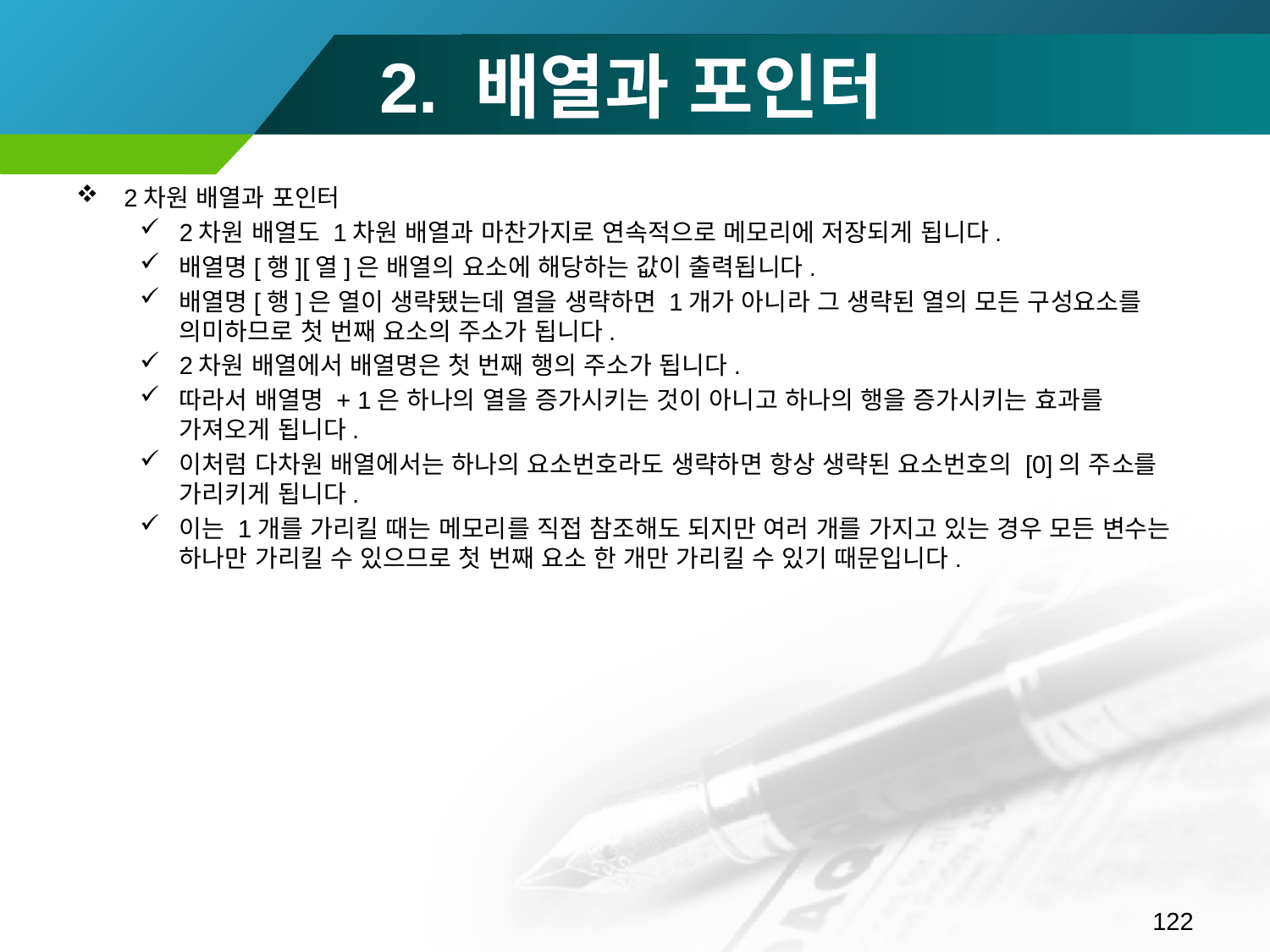

# 2. 배열과 포인터
2차원 배열과 포인터
2차원 배열도 1차원 배열과 마찬가지로 연속적으로 메모리에 저장되게 됩니다.
배열명[행][열]은 배열의 요소에 해당하는 값이 출력됩니다.
배열명[행]은 열이 생략됐는데 열을 생략하면 1개가 아니라 그 생략된 열의 모든 구성요소를 의미하므로 첫 번째 요소의 주소가 됩니다.
2차원 배열에서 배열명은 첫 번째 행의 주소가 됩니다.
따라서 배열명 + 1은 하나의 열을 증가시키는 것이 아니고 하나의 행을 증가시키는 효과를 가져오게 됩니다.
이처럼 다차원 배열에서는 하나의 요소번호라도 생략하면 항상 생략된 요소번호의 [0]의 주소를 가리키게 됩니다.
이는 1개를 가리킬 때는 메모리를 직접 참조해도 되지만 여러 개를 가지고 있는 경우 모든 변수는 하나만 가리킬 수 있으므로 첫 번째 요소 한 개만 가리킬 수 있기 때문입니다.
122